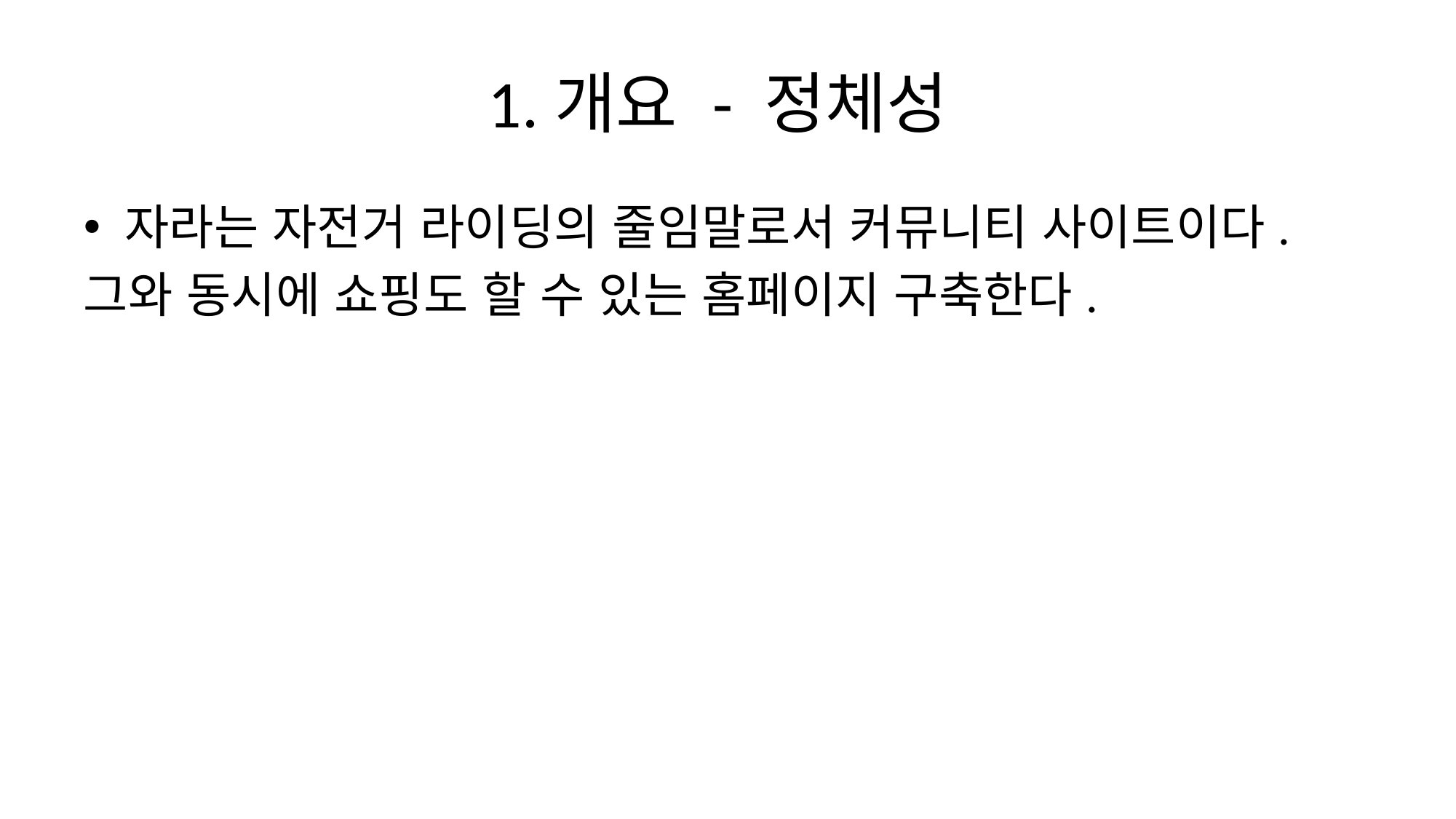

# 1.개요 - 정체성
자라는 자전거 라이딩의 줄임말로서 커뮤니티 사이트이다.
그와 동시에 쇼핑도 할 수 있는 홈페이지 구축한다.